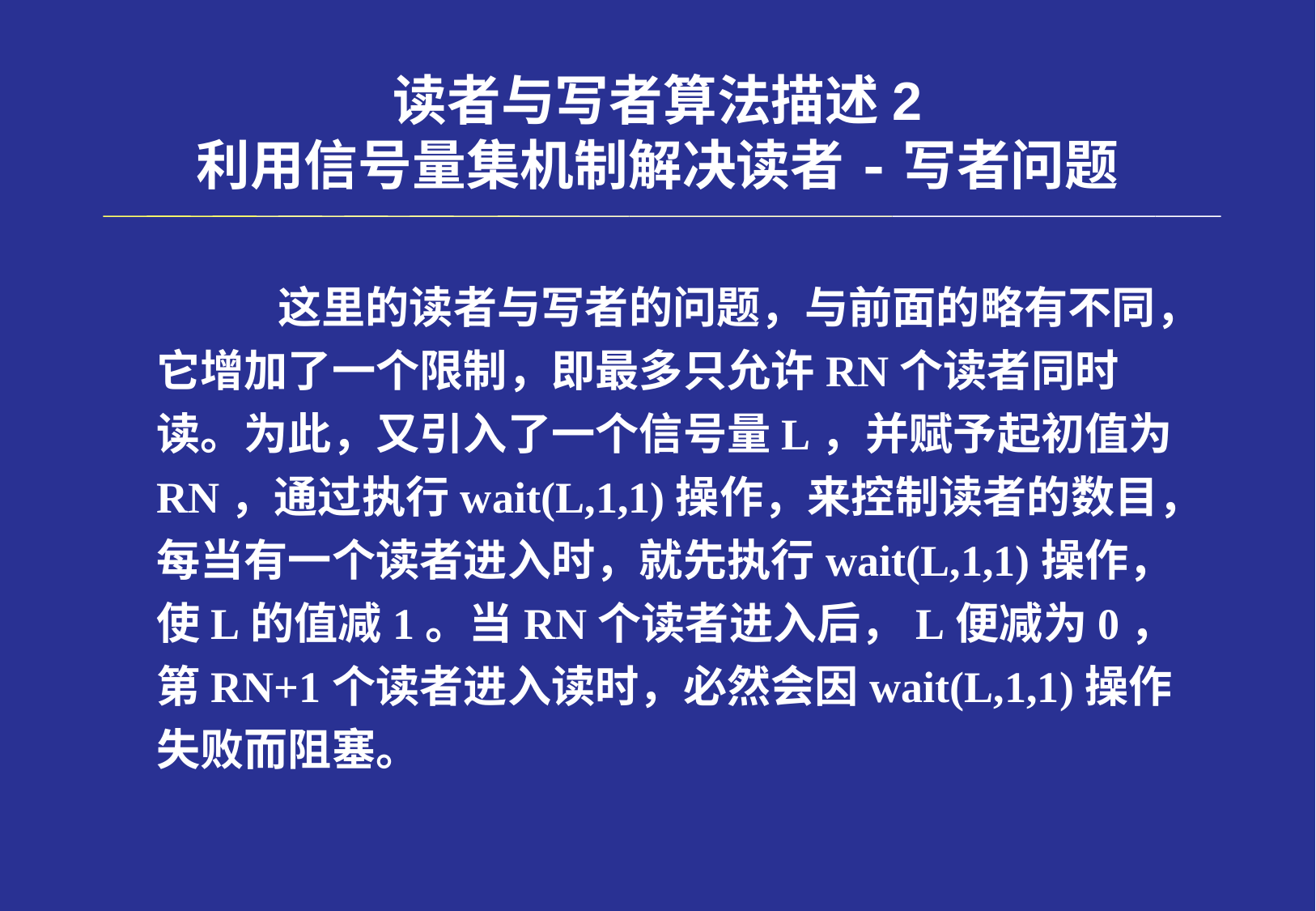

# 读者与写者算法描述2 利用信号量集机制解决读者-写者问题
   		这里的读者与写者的问题，与前面的略有不同，它增加了一个限制，即最多只允许RN个读者同时读。为此，又引入了一个信号量L，并赋予起初值为RN，通过执行wait(L,1,1)操作，来控制读者的数目，每当有一个读者进入时，就先执行wait(L,1,1)操作，使L的值减1。当RN个读者进入后，L便减为0，第RN+1个读者进入读时，必然会因wait(L,1,1)操作失败而阻塞。